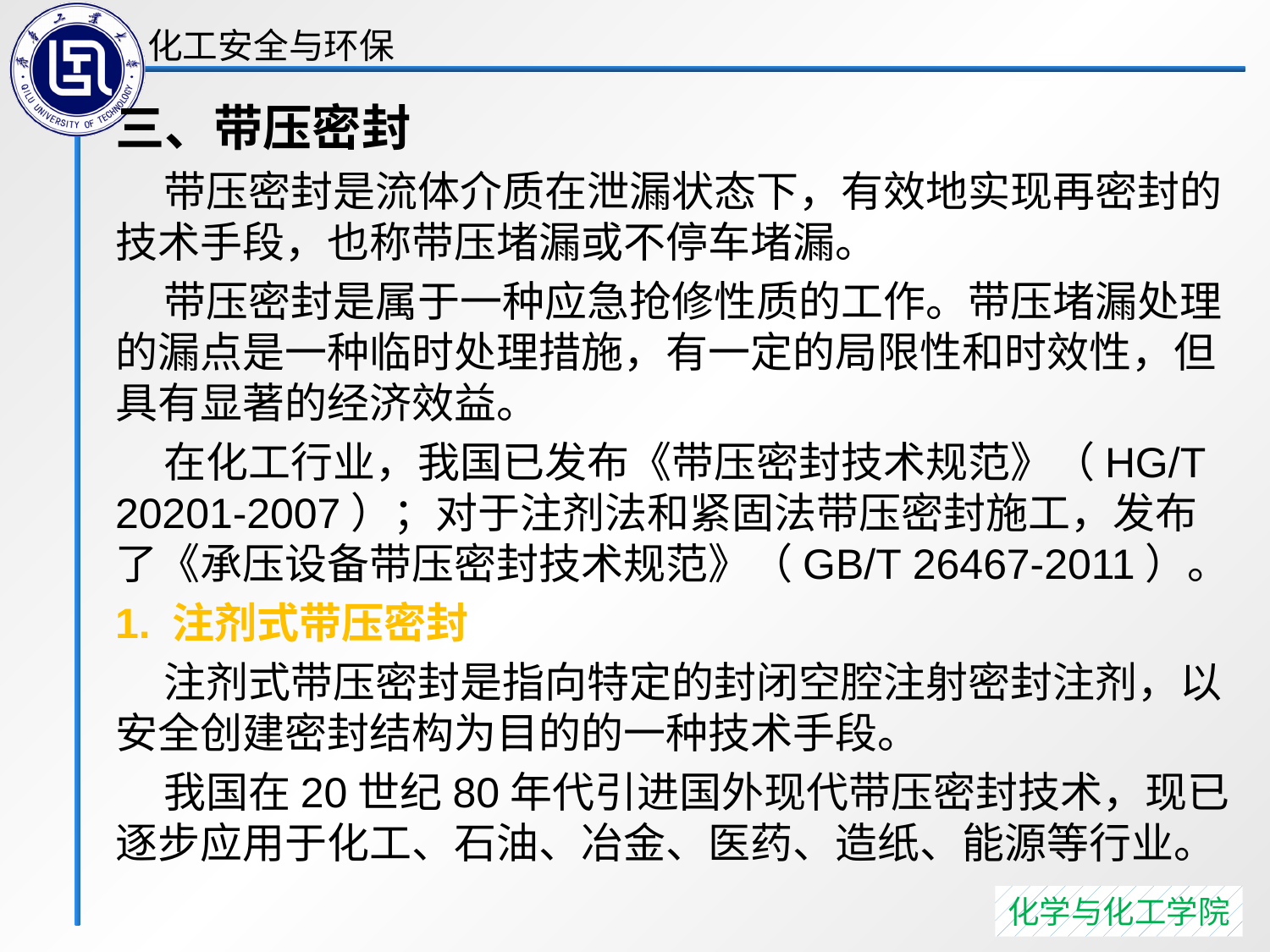

三、带压密封
    带压密封是流体介质在泄漏状态下，有效地实现再密封的技术手段，也称带压堵漏或不停车堵漏。
    带压密封是属于一种应急抢修性质的工作。带压堵漏处理的漏点是一种临时处理措施，有一定的局限性和时效性，但具有显著的经济效益。
    在化工行业，我国已发布《带压密封技术规范》（HG/T 20201-2007）；对于注剂法和紧固法带压密封施工，发布了《承压设备带压密封技术规范》（GB/T 26467-2011）。
1. 注剂式带压密封
    注剂式带压密封是指向特定的封闭空腔注射密封注剂，以安全创建密封结构为目的的一种技术手段。
    我国在20世纪80年代引进国外现代带压密封技术，现已逐步应用于化工、石油、冶金、医药、造纸、能源等行业。